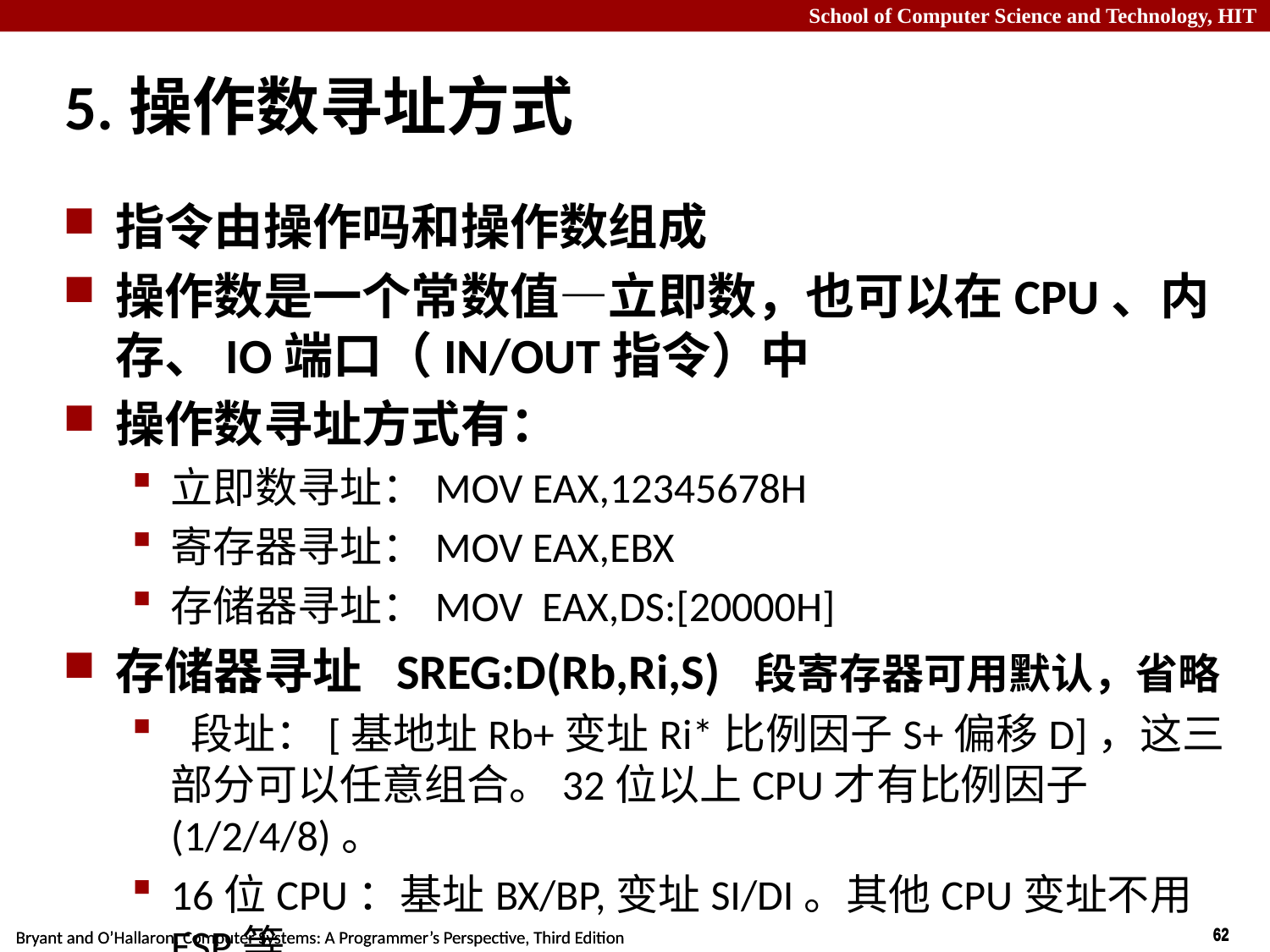

# 5.操作数寻址方式
指令由操作吗和操作数组成
操作数是一个常数值—立即数，也可以在CPU、内存、IO端口（IN/OUT指令）中
操作数寻址方式有：
立即数寻址：MOV EAX,12345678H
寄存器寻址：MOV EAX,EBX
存储器寻址：MOV  EAX,DS:[20000H]
存储器寻址  SREG:D(Rb,Ri,S)  段寄存器可用默认，省略
 段址：[基地址Rb+变址Ri*比例因子S+偏移D]，这三部分可以任意组合。32位以上CPU才有比例因子(1/2/4/8)。
16位CPU：基址BX/BP,变址SI/DI。其他CPU变址不用ESP等